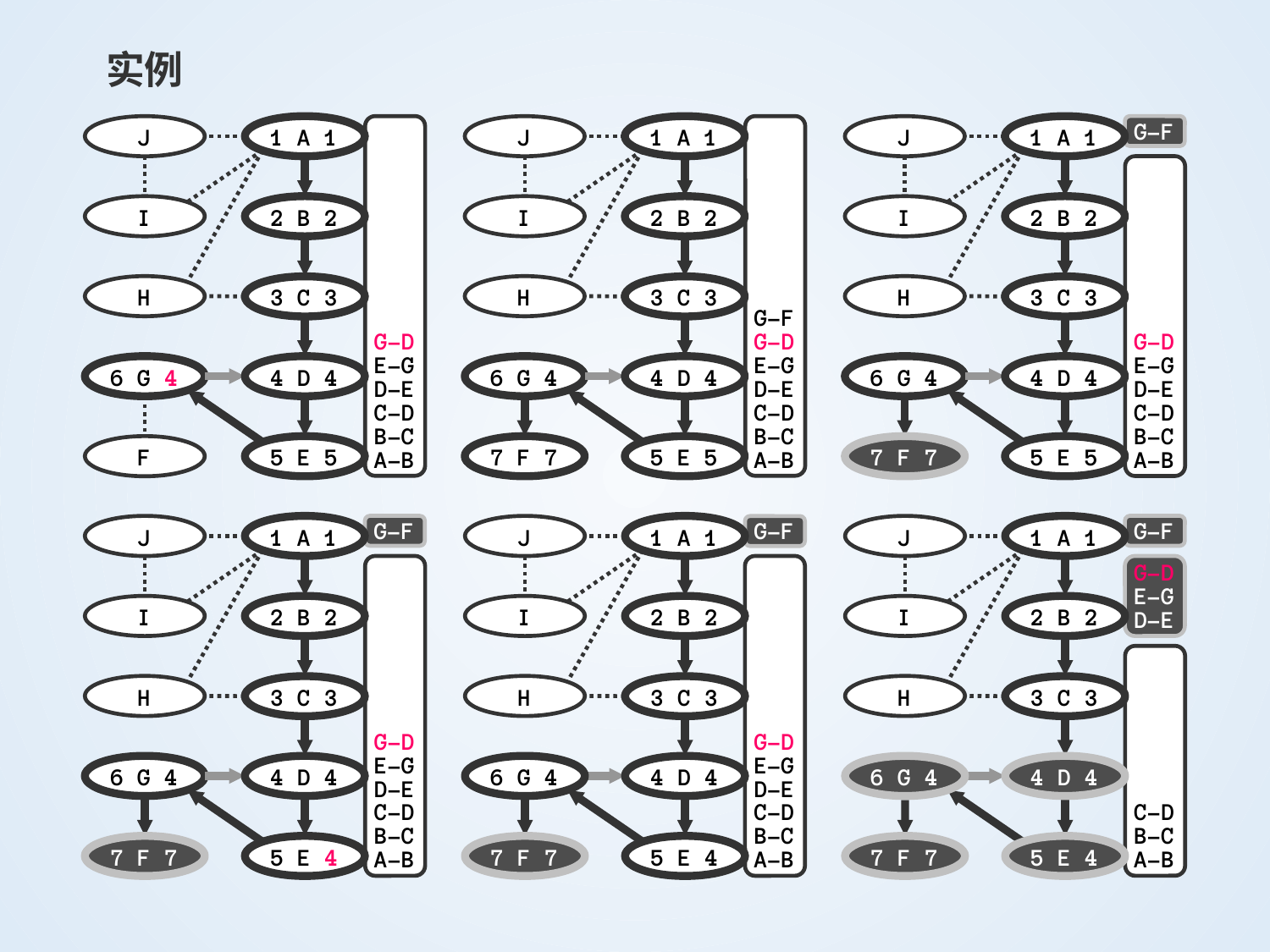

实例
J
1 A 1
G-D
E-G
D-E
C-D
B-C
A-B
J
1 A 1
G-F
G-D
E-G
D-E
C-D
B-C
A-B
J
1 A 1
G-F
G-D
E-G
D-E
C-D
B-C
A-B
I
2 B 2
I
2 B 2
I
2 B 2
H
H
H
3 C 3
3 C 3
3 C 3
6 G 4
4 D 4
6 G 4
4 D 4
6 G 4
4 D 4
F
5 E 5
7 F 7
5 E 5
7 F 7
5 E 5
J
1 A 1
G-F
J
1 A 1
J
1 A 1
G-F
G-F
G-D
E-G
D-E
C-D
B-C
A-B
G-D
E-G
D-E
C-D
B-C
A-B
G-D
E-G
D-E
I
2 B 2
I
2 B 2
I
2 B 2
C-D
B-C
A-B
H
H
H
3 C 3
3 C 3
3 C 3
6 G 4
4 D 4
6 G 4
4 D 4
6 G 4
4 D 4
7 F 7
5 E 4
7 F 7
5 E 4
7 F 7
5 E 4